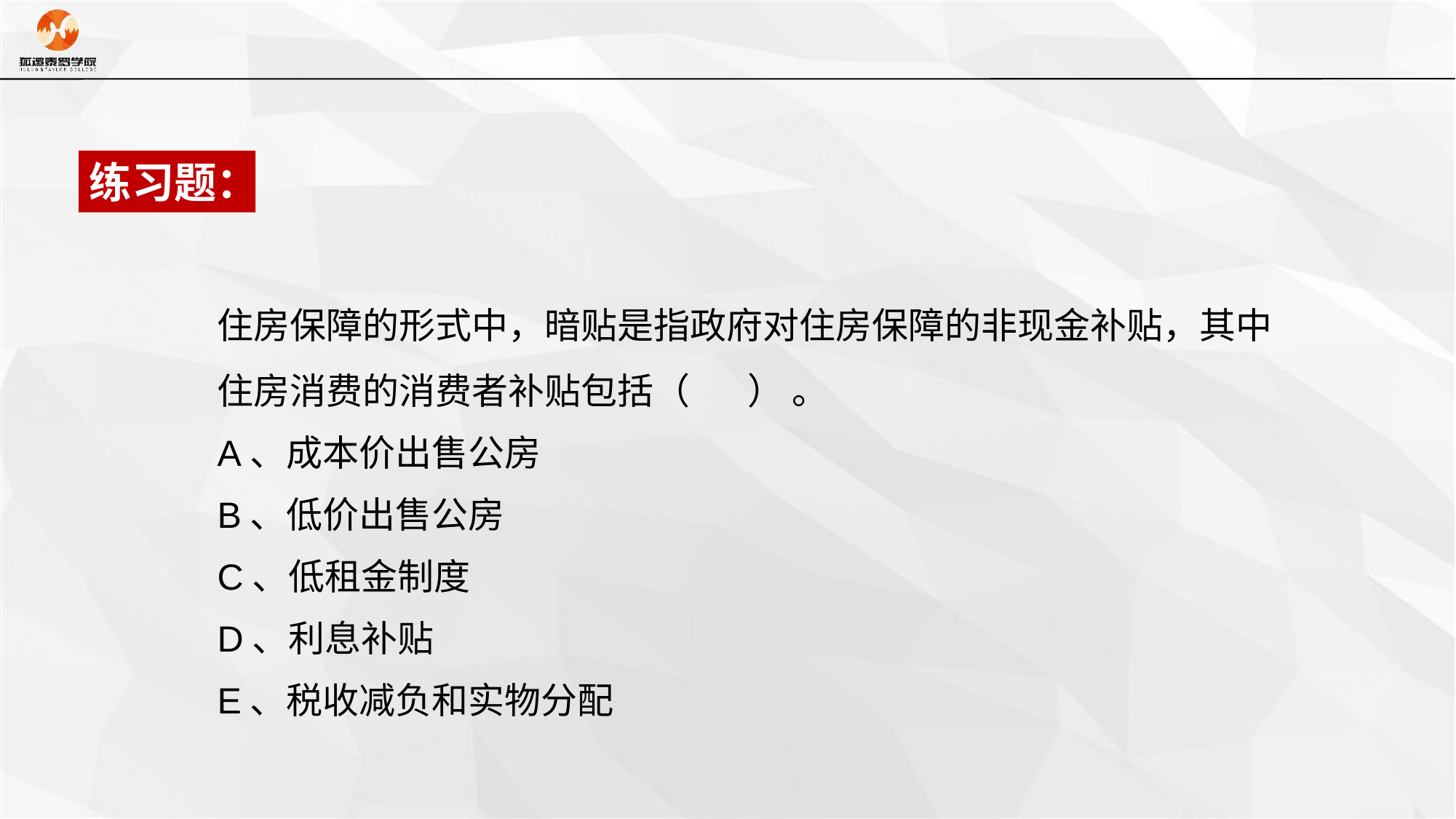

练习题：
住房保障的形式中，暗贴是指政府对住房保障的非现金补贴，其中住房消费的消费者补贴包括（       ） 。
A、成本价出售公房
B、低价出售公房
C、低租金制度
D、利息补贴
E、税收减负和实物分配